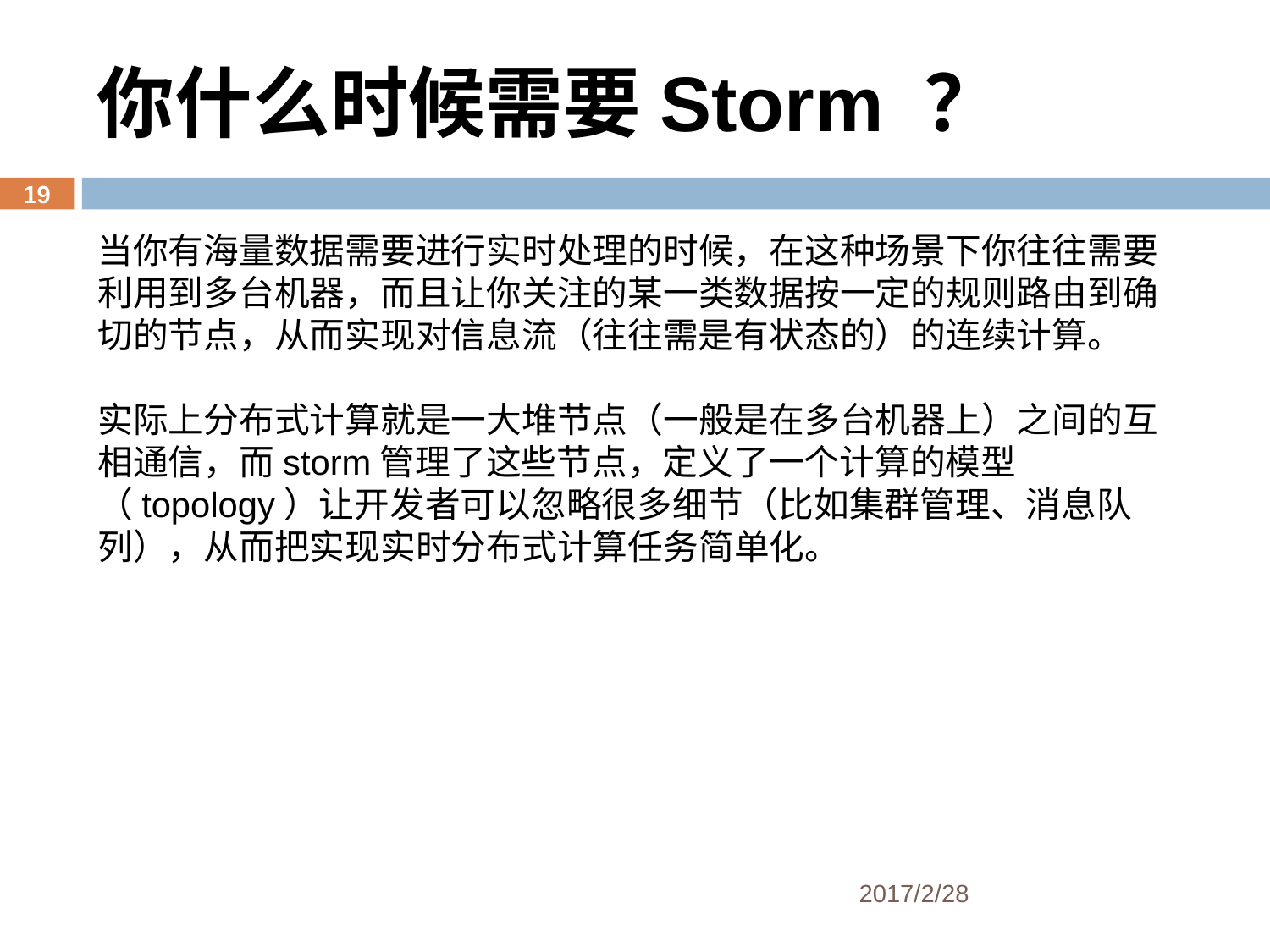

你什么时候需要Storm ？
19
当你有海量数据需要进行实时处理的时候，在这种场景下你往往需要利用到多台机器，而且让你关注的某一类数据按一定的规则路由到确切的节点，从而实现对信息流（往往需是有状态的）的连续计算。
实际上分布式计算就是一大堆节点（一般是在多台机器上）之间的互相通信，而storm管理了这些节点，定义了一个计算的模型（topology）让开发者可以忽略很多细节（比如集群管理、消息队列），从而把实现实时分布式计算任务简单化。
2017/2/28